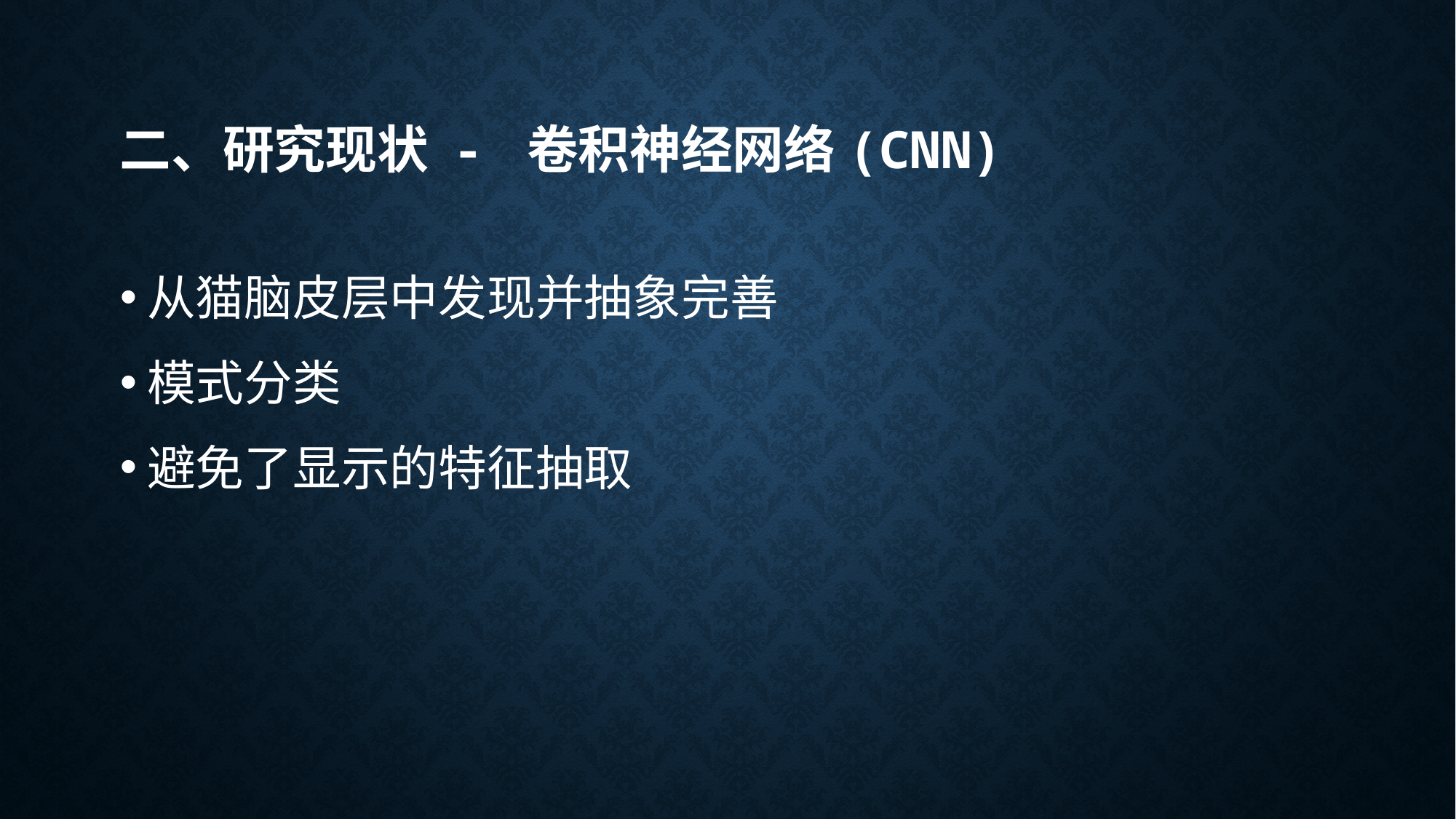

# 二、研究现状 - 卷积神经网络(CNN)
从猫脑皮层中发现并抽象完善
模式分类
避免了显示的特征抽取